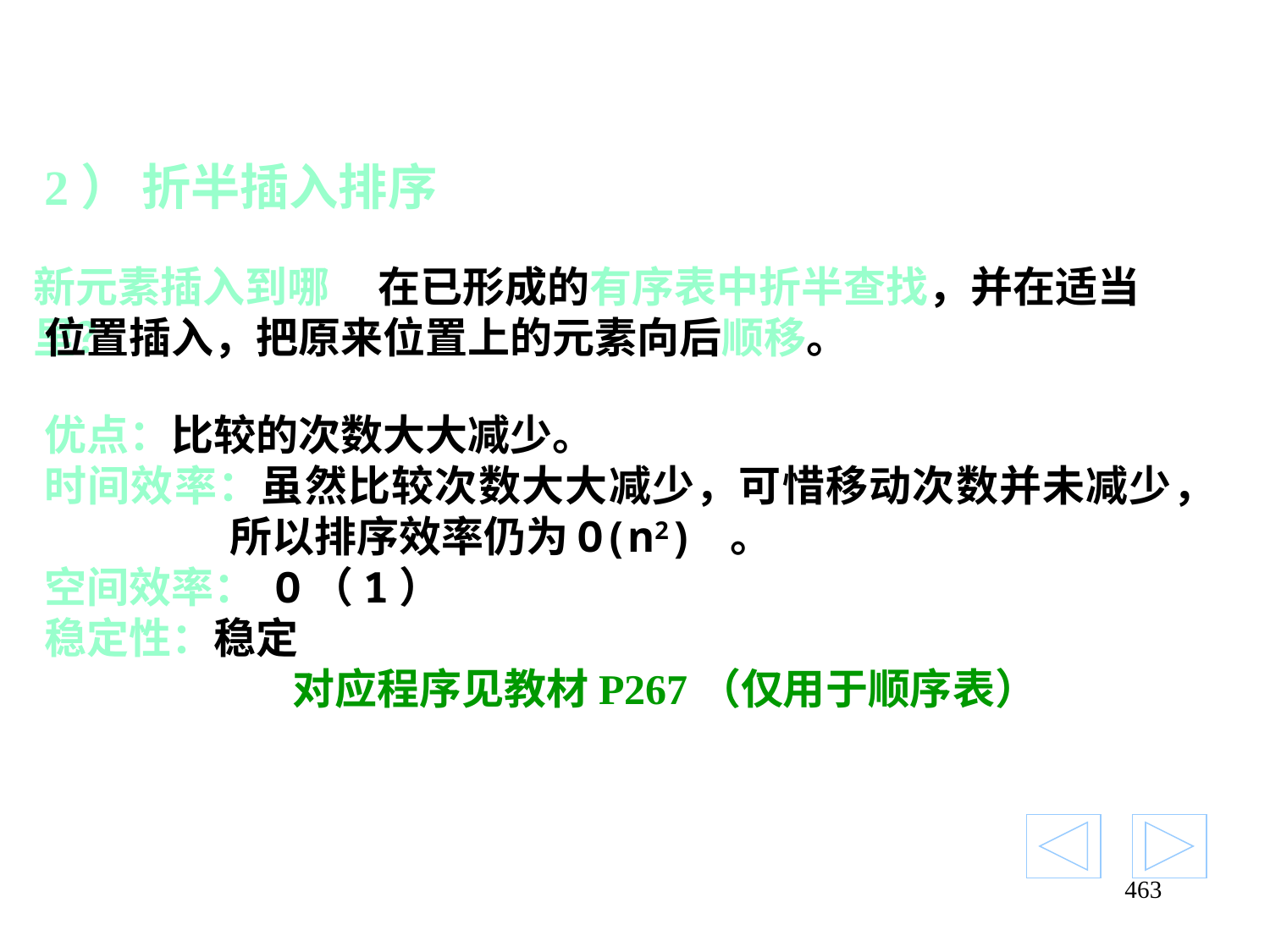

# 2） 折半插入排序
新元素插入到哪里？
                                  在已形成的有序表中折半查找，并在适当位置插入，把原来位置上的元素向后顺移。
优点：比较的次数大大减少。
时间效率：虽然比较次数大大减少，可惜移动次数并未减少，所以排序效率仍为O(n2) 。
空间效率： O（1）
稳定性：稳定
                         对应程序见教材P267（仅用于顺序表）

463